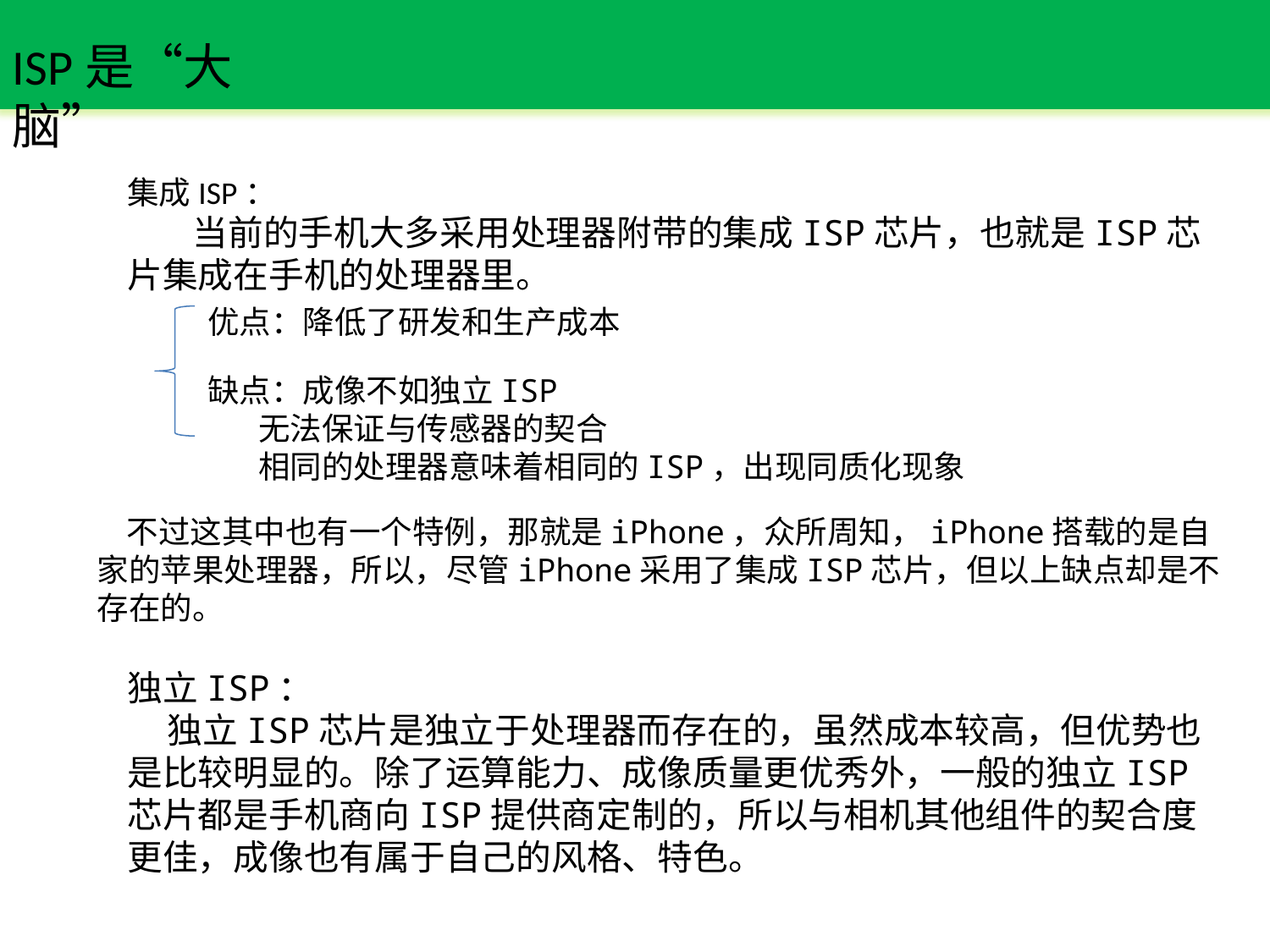

ISP是“大脑”
集成ISP：
        当前的手机大多采用处理器附带的集成ISP芯片，也就是ISP芯片集成在手机的处理器里。
优点：降低了研发和生产成本

缺点：成像不如独立ISP
      无法保证与传感器的契合
      相同的处理器意味着相同的ISP，出现同质化现象
   不过这其中也有一个特例，那就是iPhone，众所周知，iPhone搭载的是自家的苹果处理器，所以，尽管iPhone采用了集成ISP芯片，但以上缺点却是不存在的。
独立ISP：
    独立ISP芯片是独立于处理器而存在的，虽然成本较高，但优势也是比较明显的。除了运算能力、成像质量更优秀外，一般的独立ISP芯片都是手机商向ISP提供商定制的，所以与相机其他组件的契合度更佳，成像也有属于自己的风格、特色。